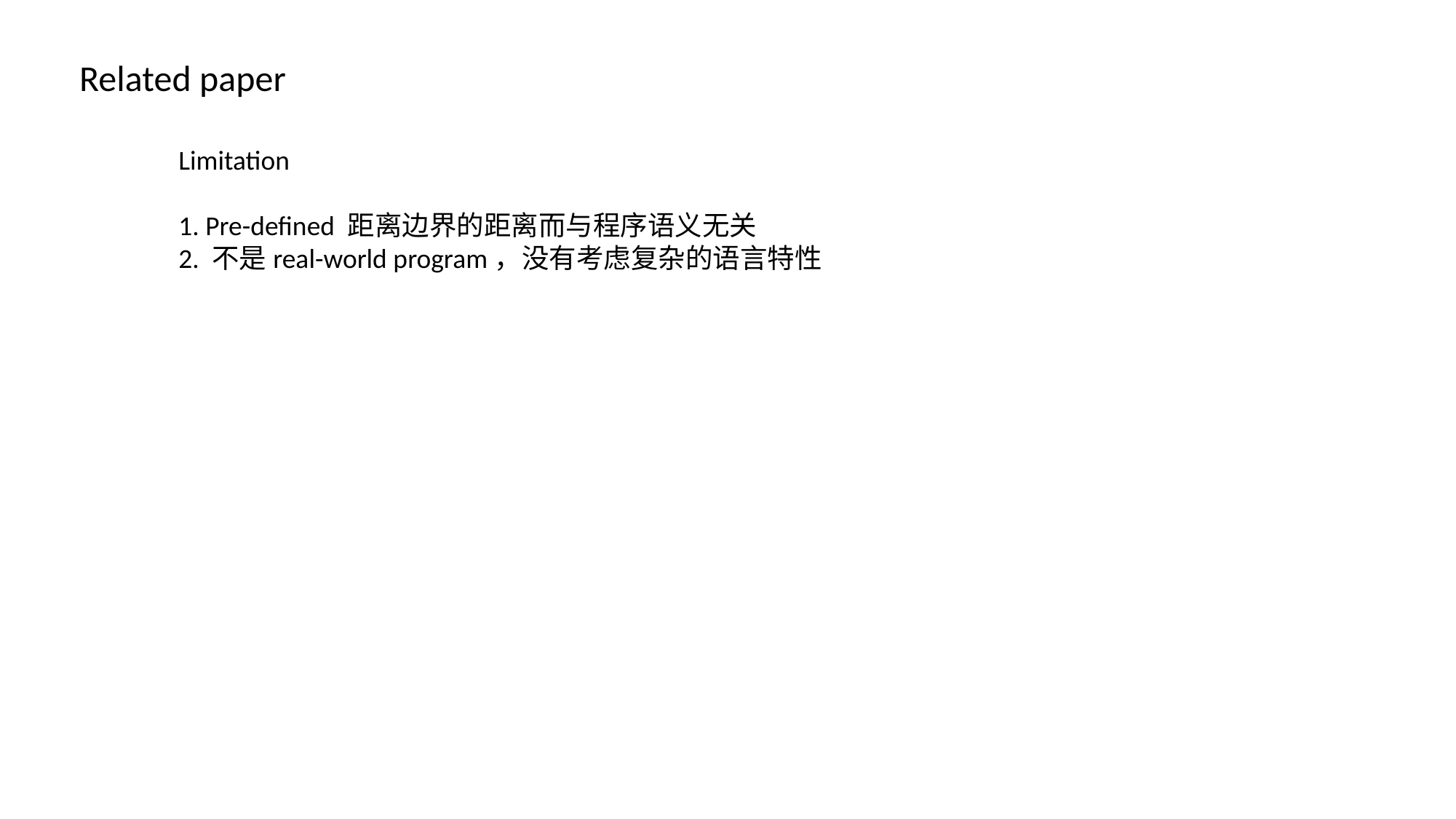

Related paper
Limitation

1. Pre-defined 距离边界的距离而与程序语义无关
2. 不是real-world program，没有考虑复杂的语言特性